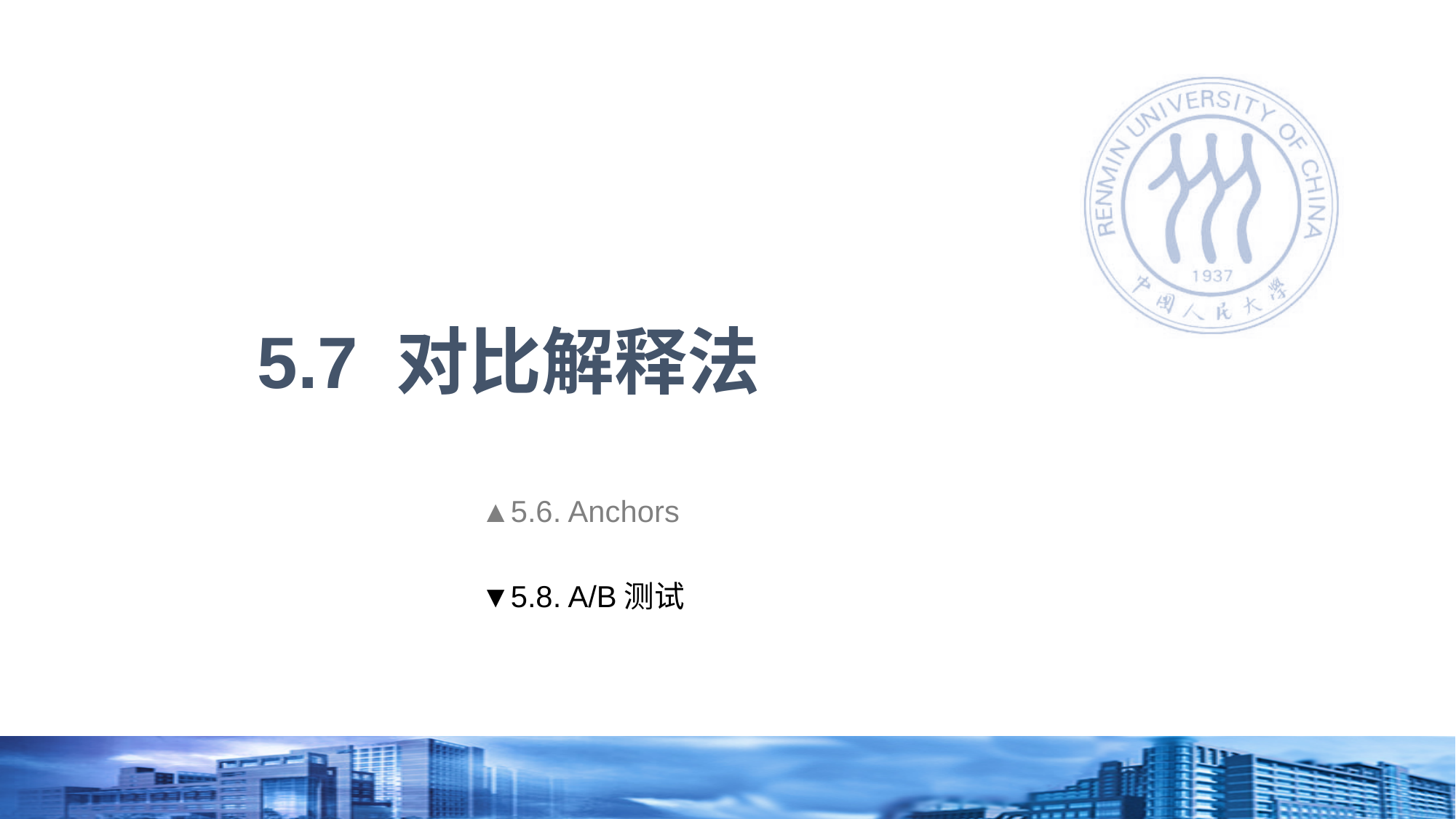

# 5.7 对比解释法
▲5.6. Anchors

▼5.8. A/B测试